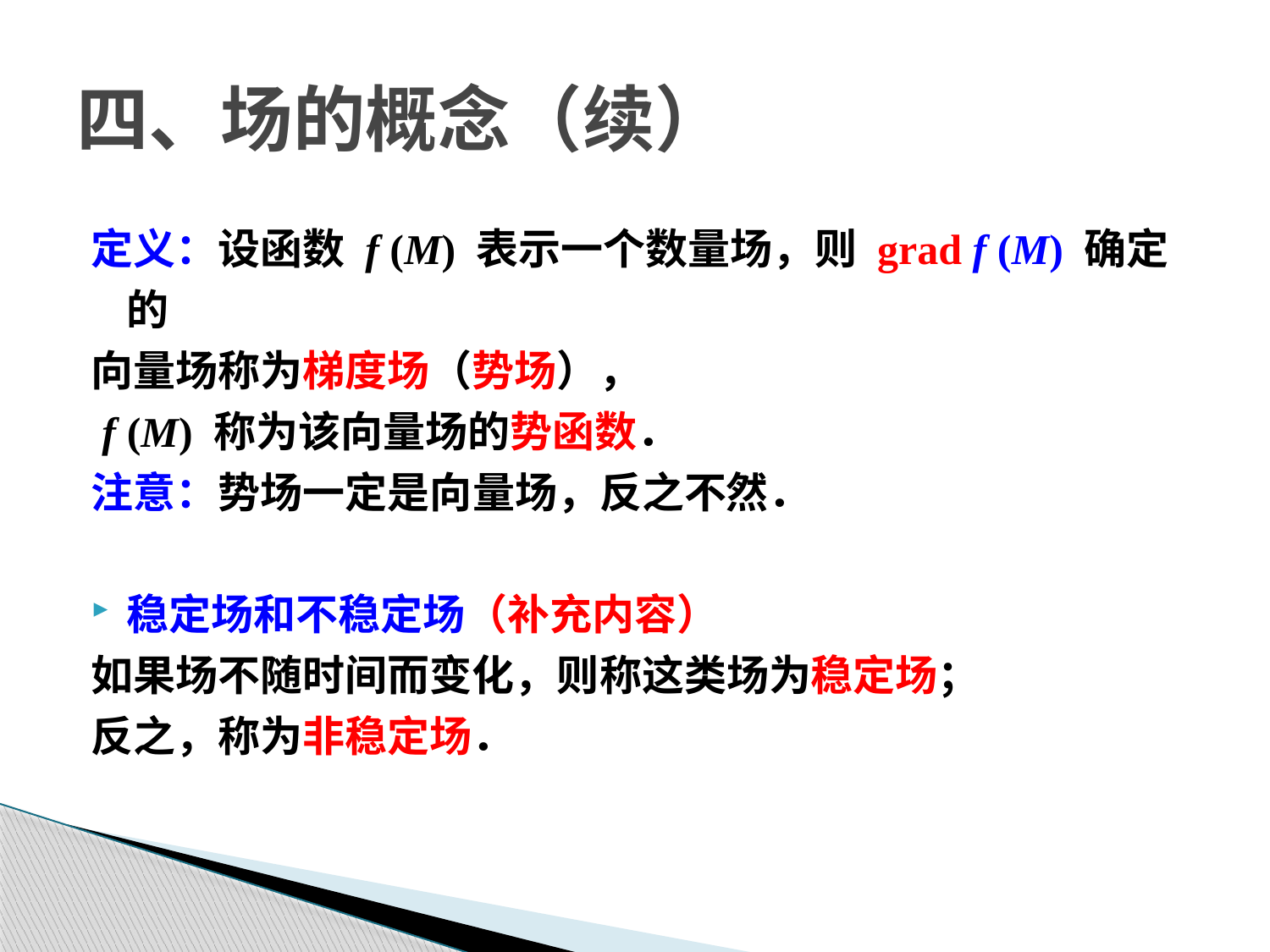

# 四、场的概念（续）
定义：设函数 f (M) 表示一个数量场，则 grad f (M) 确定的
向量场称为梯度场（势场），
 f (M) 称为该向量场的势函数．
注意：势场一定是向量场，反之不然．

稳定场和不稳定场（补充内容）
如果场不随时间而变化，则称这类场为稳定场；
反之，称为非稳定场．